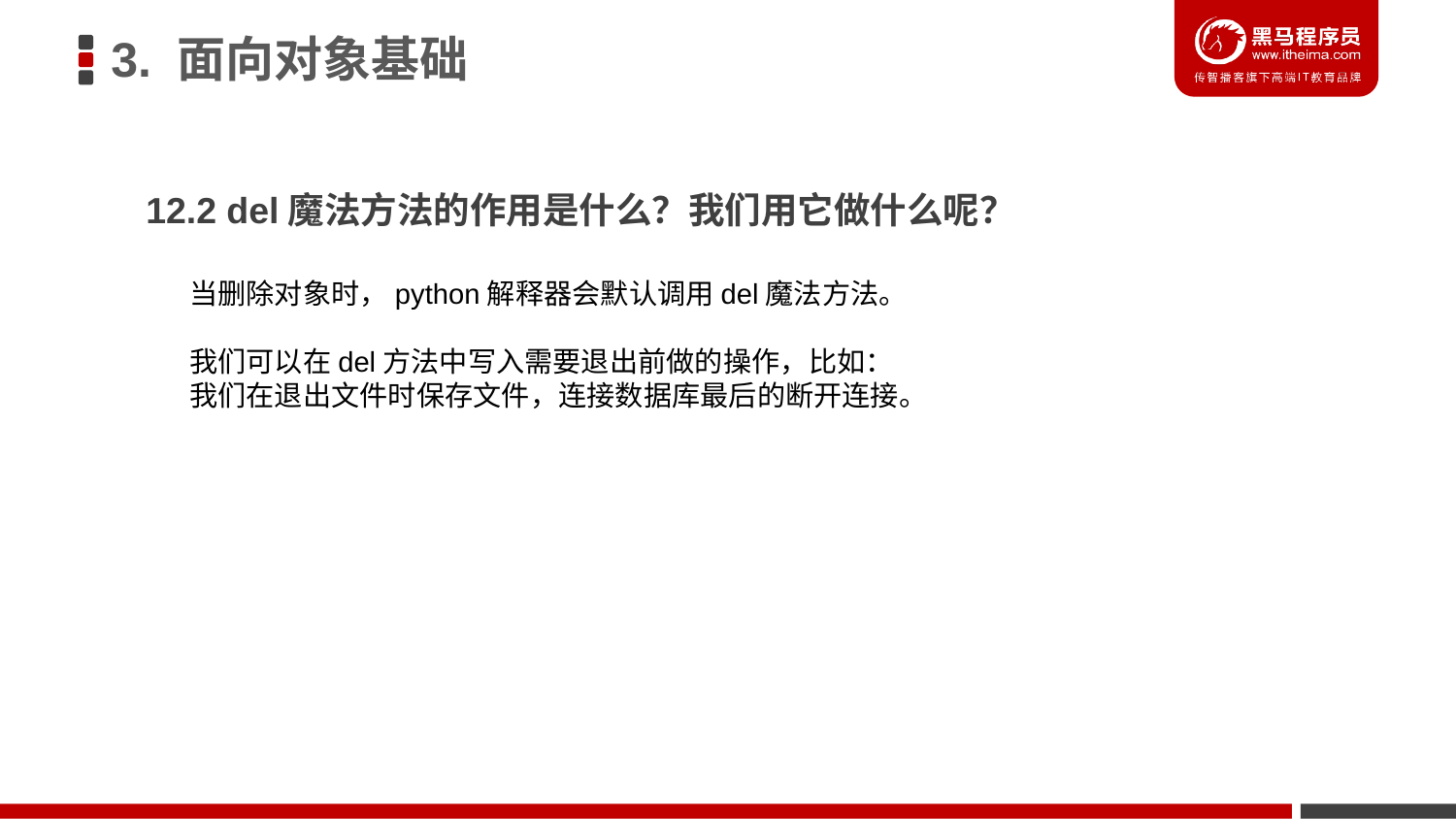

3. 面向对象基础

12.2 del魔法方法的作用是什么？我们用它做什么呢？
当删除对象时，python解释器会默认调用del魔法方法。

我们可以在del方法中写入需要退出前做的操作，比如：
我们在退出文件时保存文件，连接数据库最后的断开连接。